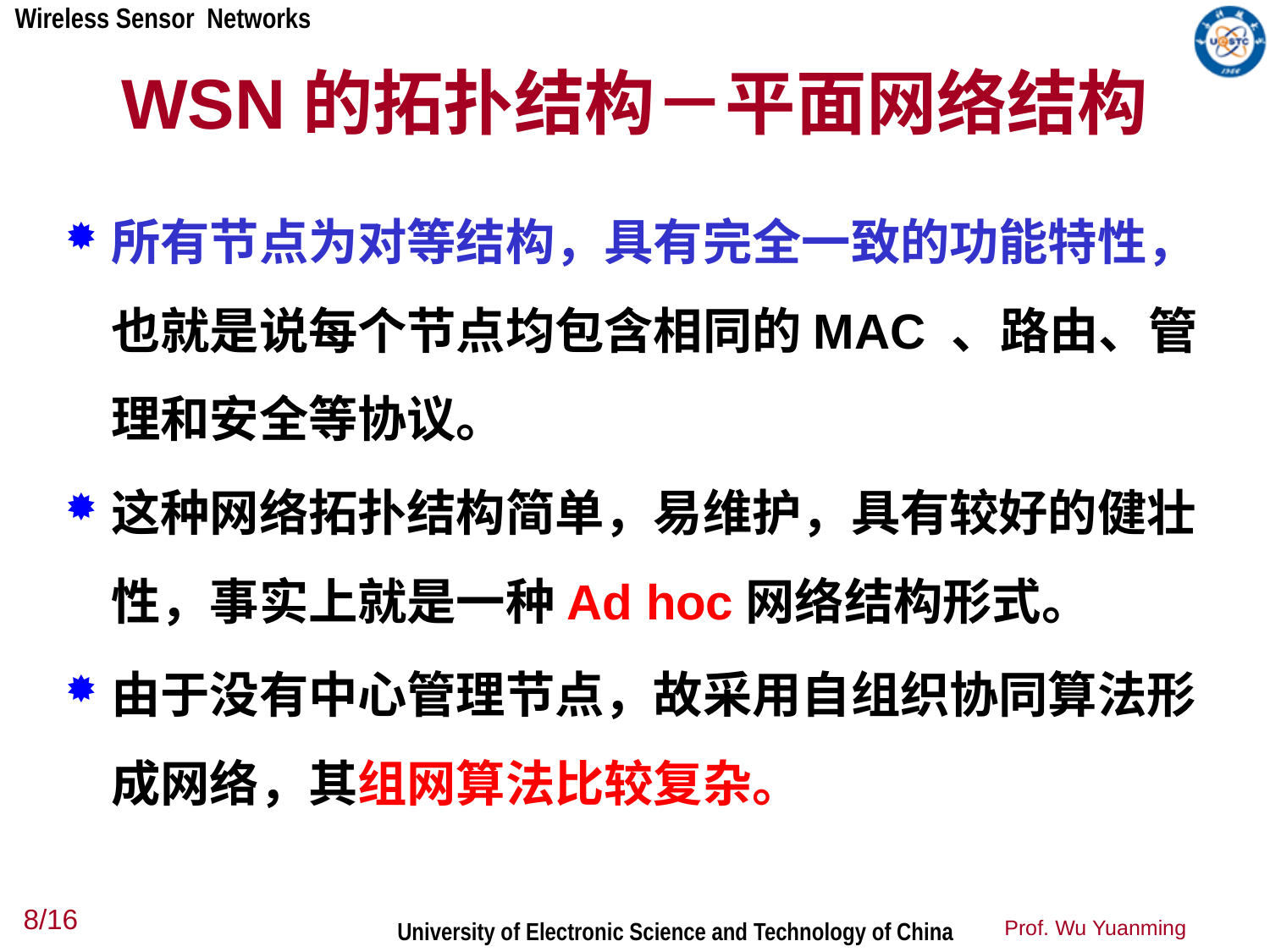

# WSN的拓扑结构－平面网络结构
所有节点为对等结构，具有完全一致的功能特性，也就是说每个节点均包含相同的MAC 、路由、管理和安全等协议。
这种网络拓扑结构简单，易维护，具有较好的健壮性，事实上就是一种Ad hoc网络结构形式。
由于没有中心管理节点，故采用自组织协同算法形成网络，其组网算法比较复杂。
8/16
Prof. Wu Yuanming